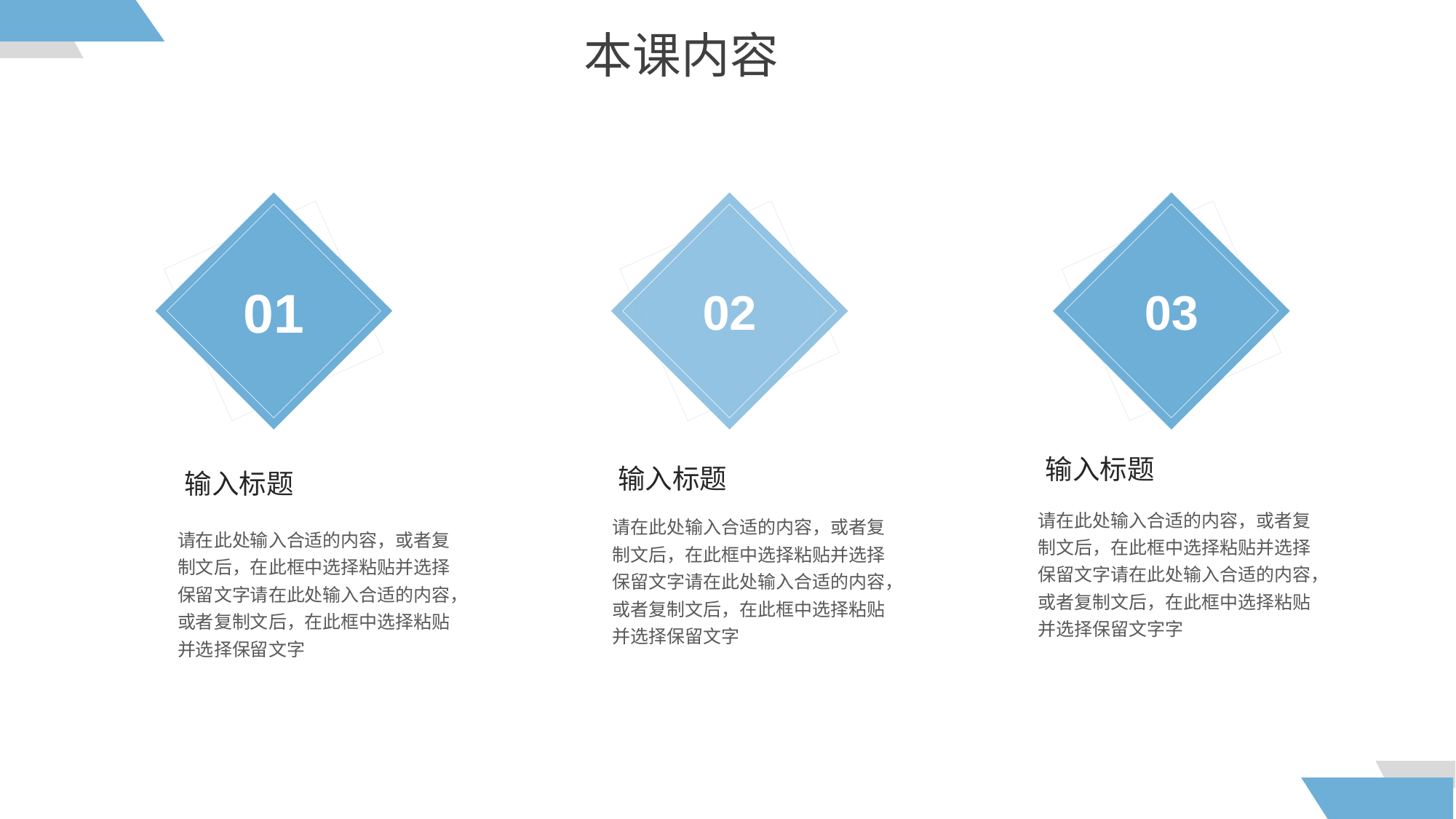

本课内容
01

02

03

输入标题
输入标题
输入标题
请在此处输入合适的内容，或者复制文后，在此框中选择粘贴并选择保留文字请在此处输入合适的内容，或者复制文后，在此框中选择粘贴并选择保留文字字
请在此处输入合适的内容，或者复制文后，在此框中选择粘贴并选择保留文字请在此处输入合适的内容，或者复制文后，在此框中选择粘贴并选择保留文字
请在此处输入合适的内容，或者复制文后，在此框中选择粘贴并选择保留文字请在此处输入合适的内容，或者复制文后，在此框中选择粘贴并选择保留文字